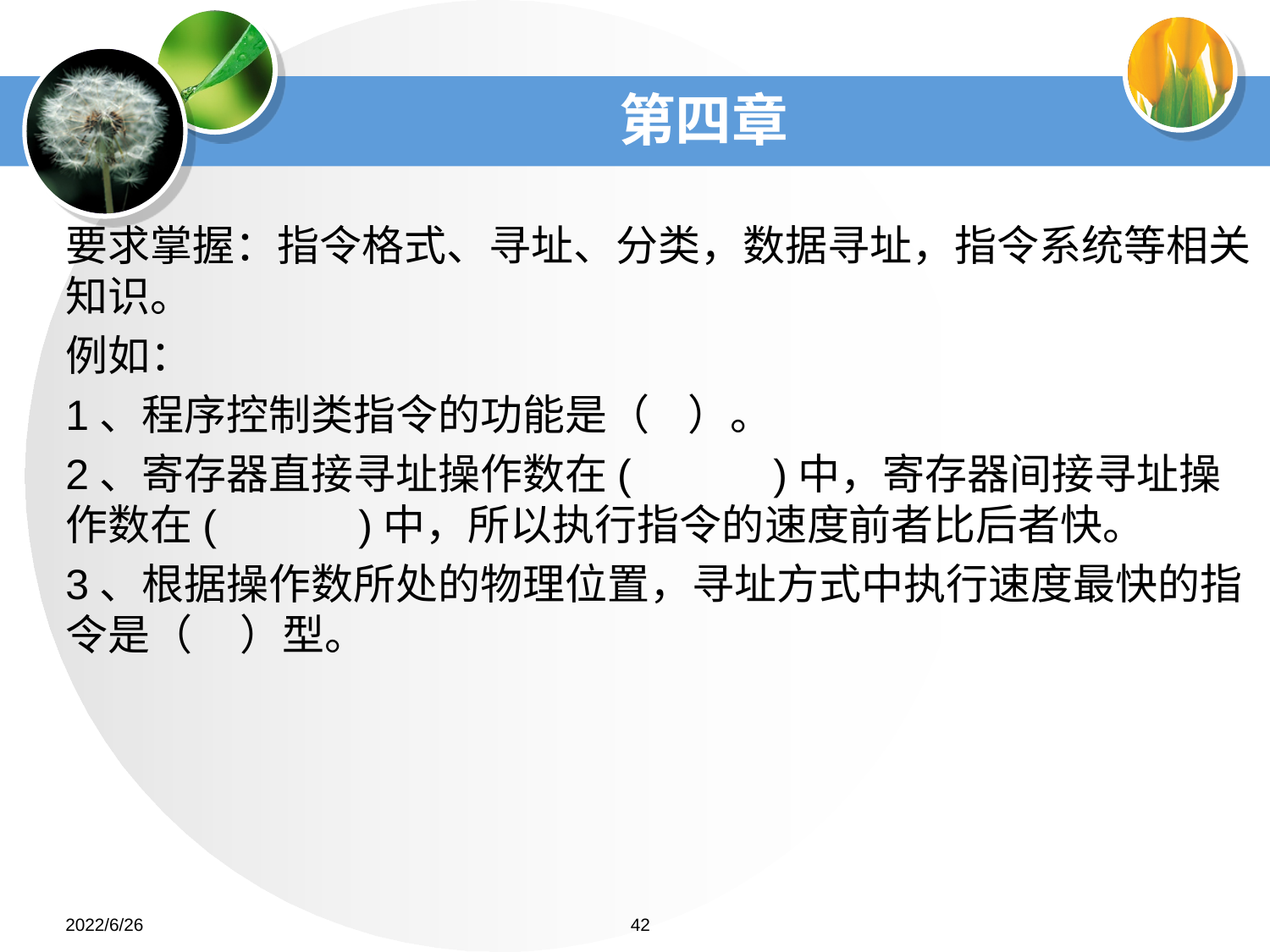

# 第四章

要求掌握：指令格式、寻址、分类，数据寻址，指令系统等相关知识。
例如：
1、程序控制类指令的功能是（    ）。
2、寄存器直接寻址操作数在(            )中，寄存器间接寻址操作数在(            )中，所以执行指令的速度前者比后者快。
3、根据操作数所处的物理位置，寻址方式中执行速度最快的指令是（     ）型。
2022/6/26
42